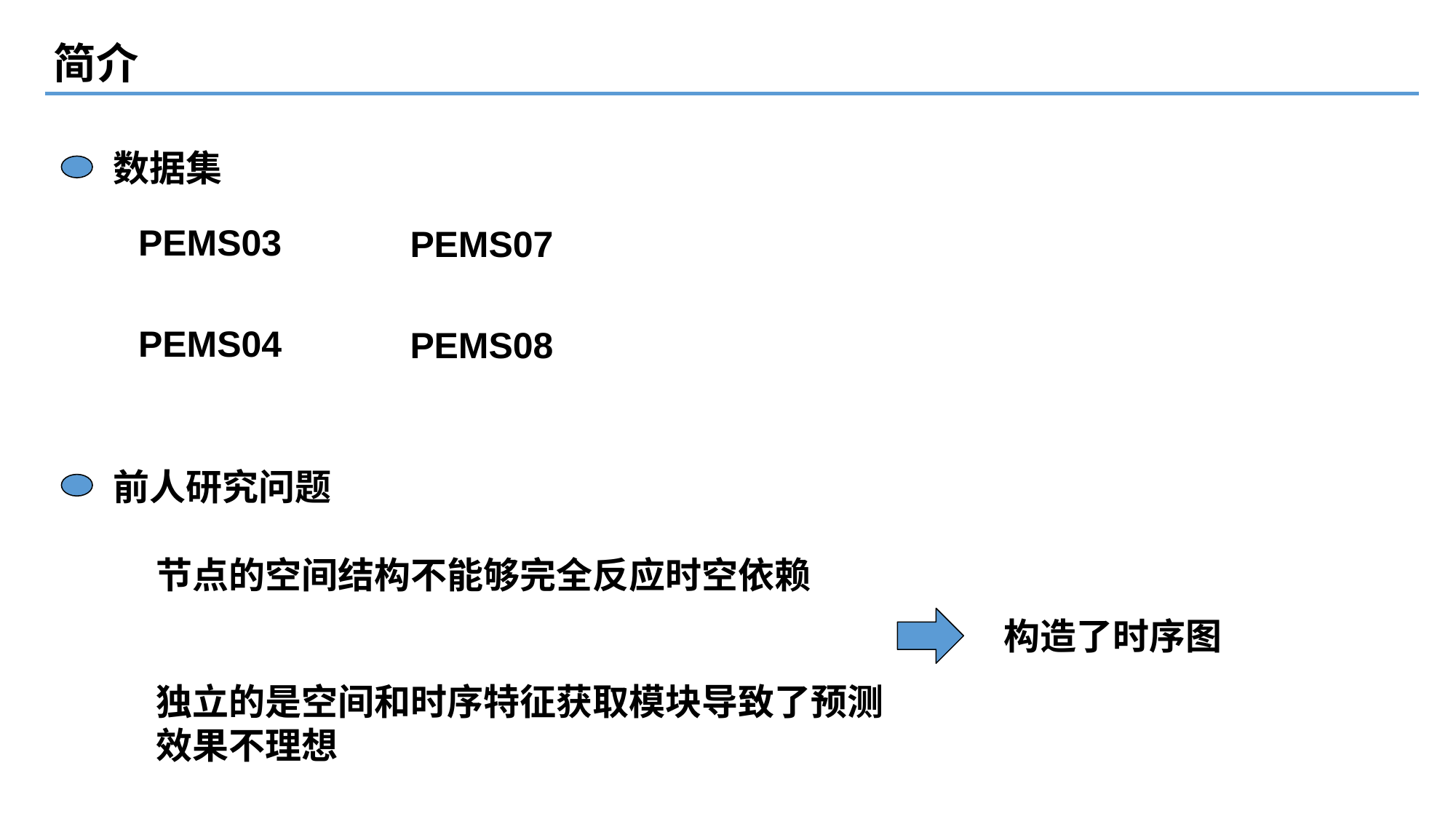

简介
数据集

PEMS03
PEMS07
PEMS04
PEMS08
前人研究问题

节点的空间结构不能够完全反应时空依赖

构造了时序图
独立的是空间和时序特征获取模块导致了预测效果不理想